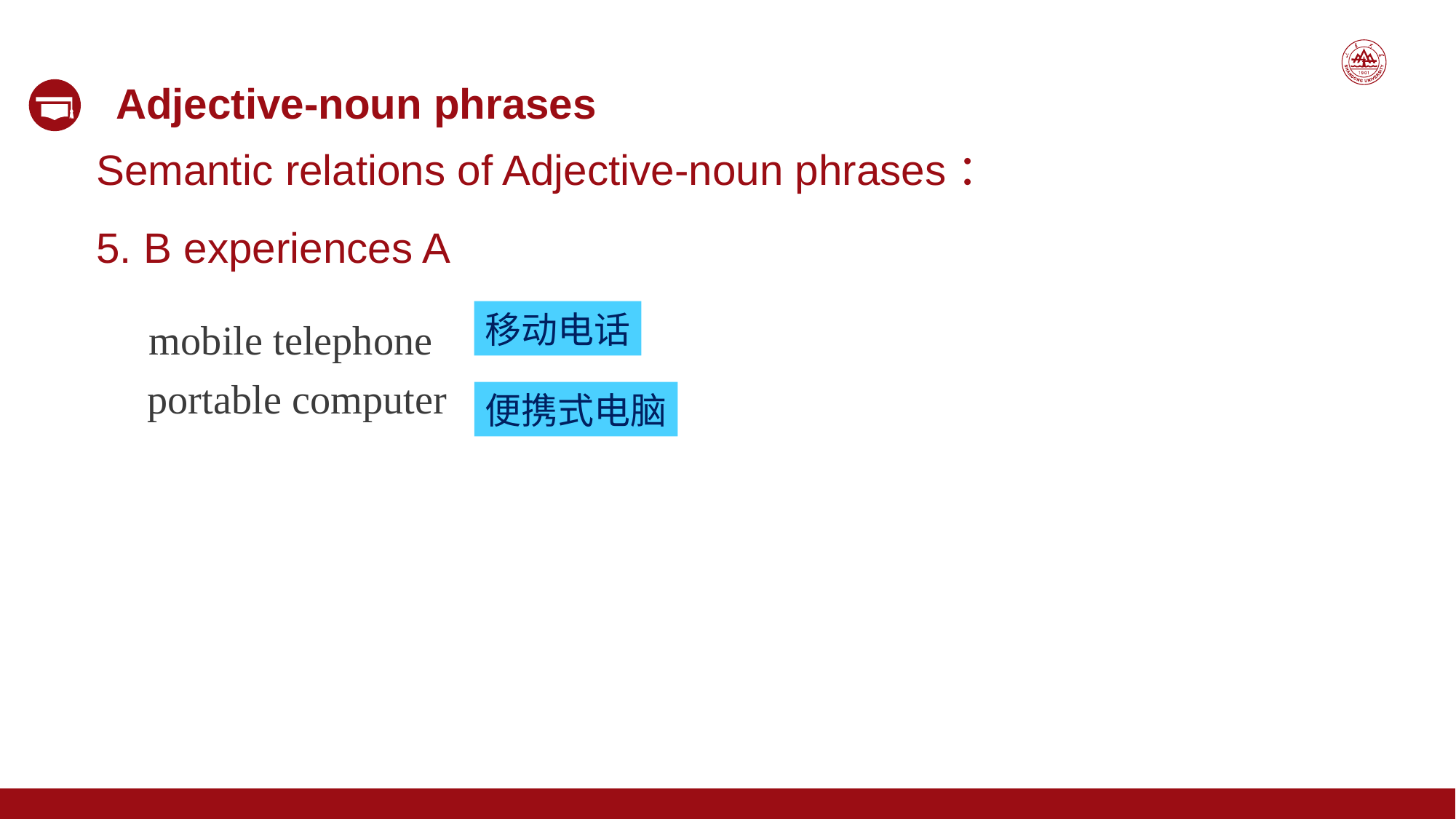

Adjective-noun phrases
Semantic relations of Adjective-noun phrases：
5. B experiences A
     mobile telephone
     portable computer

移动电话
便携式电脑